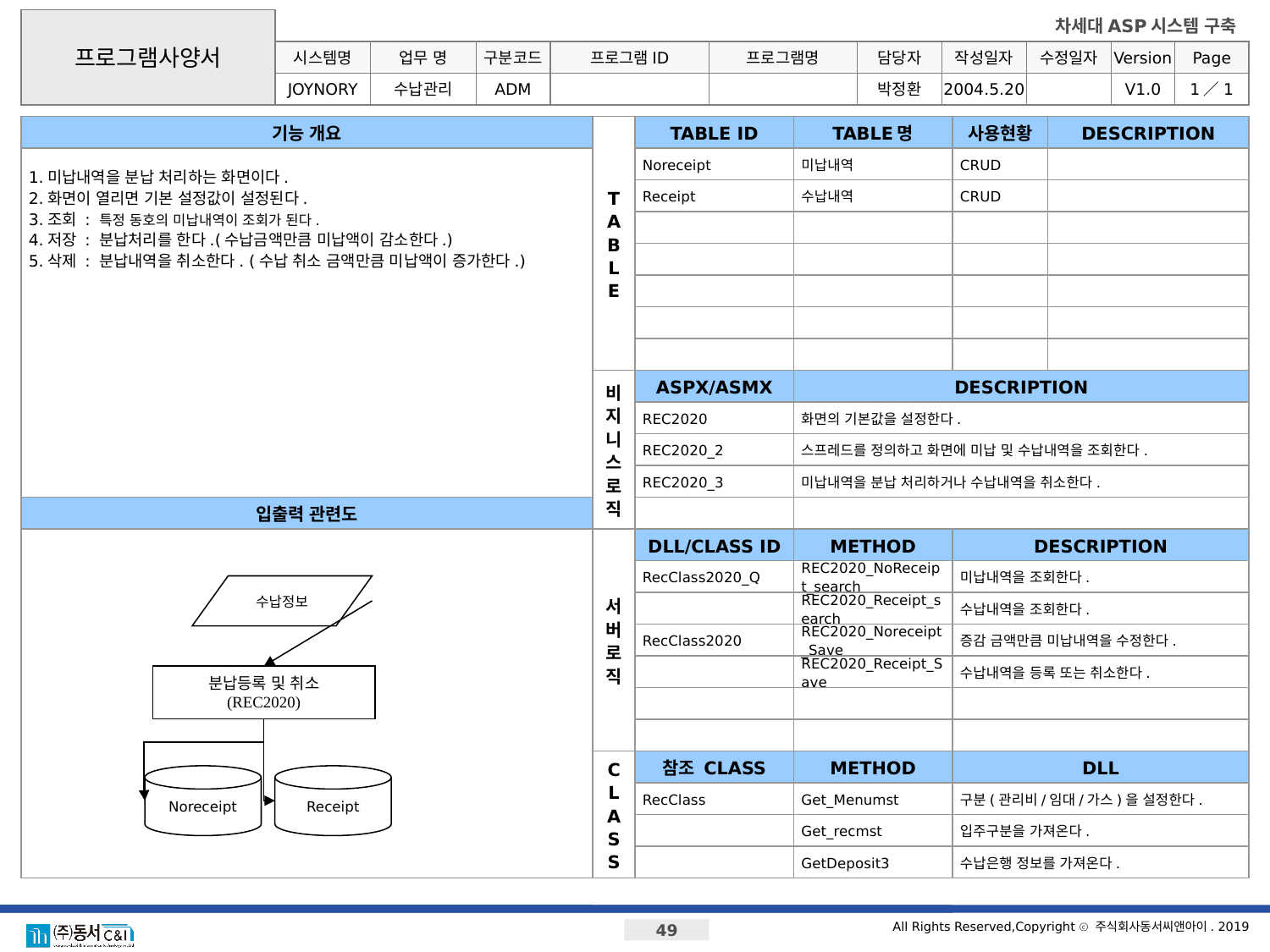

프로그램사양서
기능 개요
T
A
B
L
E
TABLE ID
TABLE명
사용현황
DESCRIPTION
1.미납내역을 분납 처리하는 화면이다.
2.화면이 열리면 기본 설정값이 설정된다.
3.조회 : 특정 동호의 미납내역이 조회가 된다.
4.저장 : 분납처리를 한다.(수납금액만큼 미납액이 감소한다.)
5.삭제 : 분납내역을 취소한다. (수납 취소 금액만큼 미납액이 증가한다.)

Noreceipt
미납내역
CRUD

Receipt
수납내역
CRUD

비지니스로직
ASPX/ASMX
DESCRIPTION
REC2020
화면의 기본값을 설정한다.
REC2020_2
스프레드를 정의하고 화면에 미납 및 수납내역을 조회한다.
REC2020_3
미납내역을 분납 처리하거나 수납내역을 취소한다.
입출력 관련도

서버로직
DLL/CLASS ID
METHOD
DESCRIPTION
RecClass2020_Q
REC2020_NoReceipt_search
미납내역을 조회한다.
수납정보

REC2020_Receipt_search
수납내역을 조회한다.
RecClass2020
REC2020_Noreceipt_Save
증감 금액만큼 미납내역을 수정한다.

REC2020_Receipt_Save
수납내역을 등록 또는 취소한다.
분납등록 및 취소
(REC2020)

C
L
A
S
S
참조 CLASS
METHOD
DLL
Noreceipt
Receipt
RecClass
Get_Menumst
구분(관리비/임대/가스)을 설정한다.

Get_recmst
입주구분을 가져온다.

GetDeposit3
수납은행 정보를 가져온다.